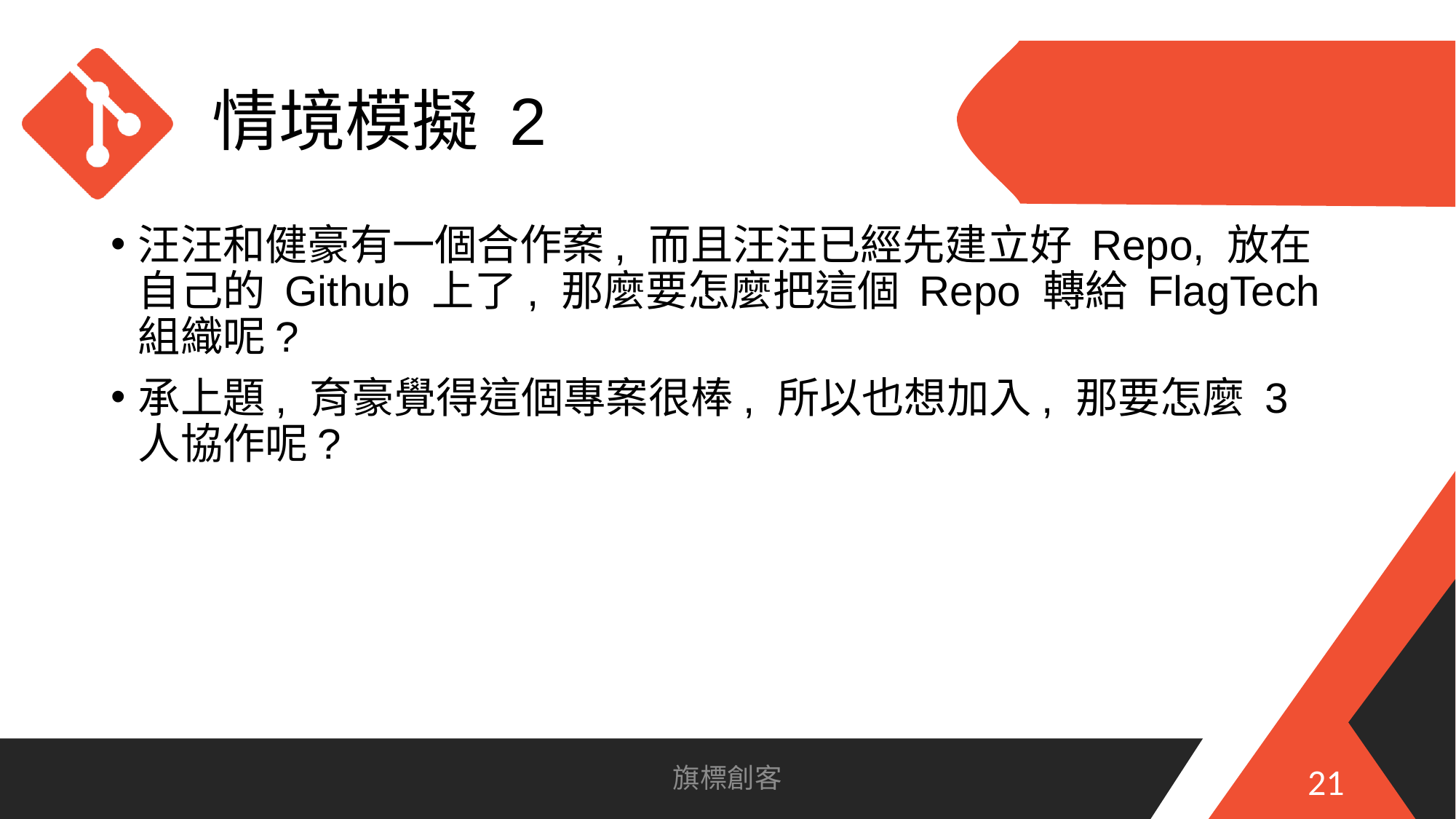

# 情境模擬 2
汪汪和健豪有一個合作案, 而且汪汪已經先建立好 Repo, 放在自己的 Github 上了, 那麼要怎麼把這個 Repo 轉給 FlagTech 組織呢?
承上題, 育豪覺得這個專案很棒, 所以也想加入, 那要怎麼 3 人協作呢?
旗標創客
21